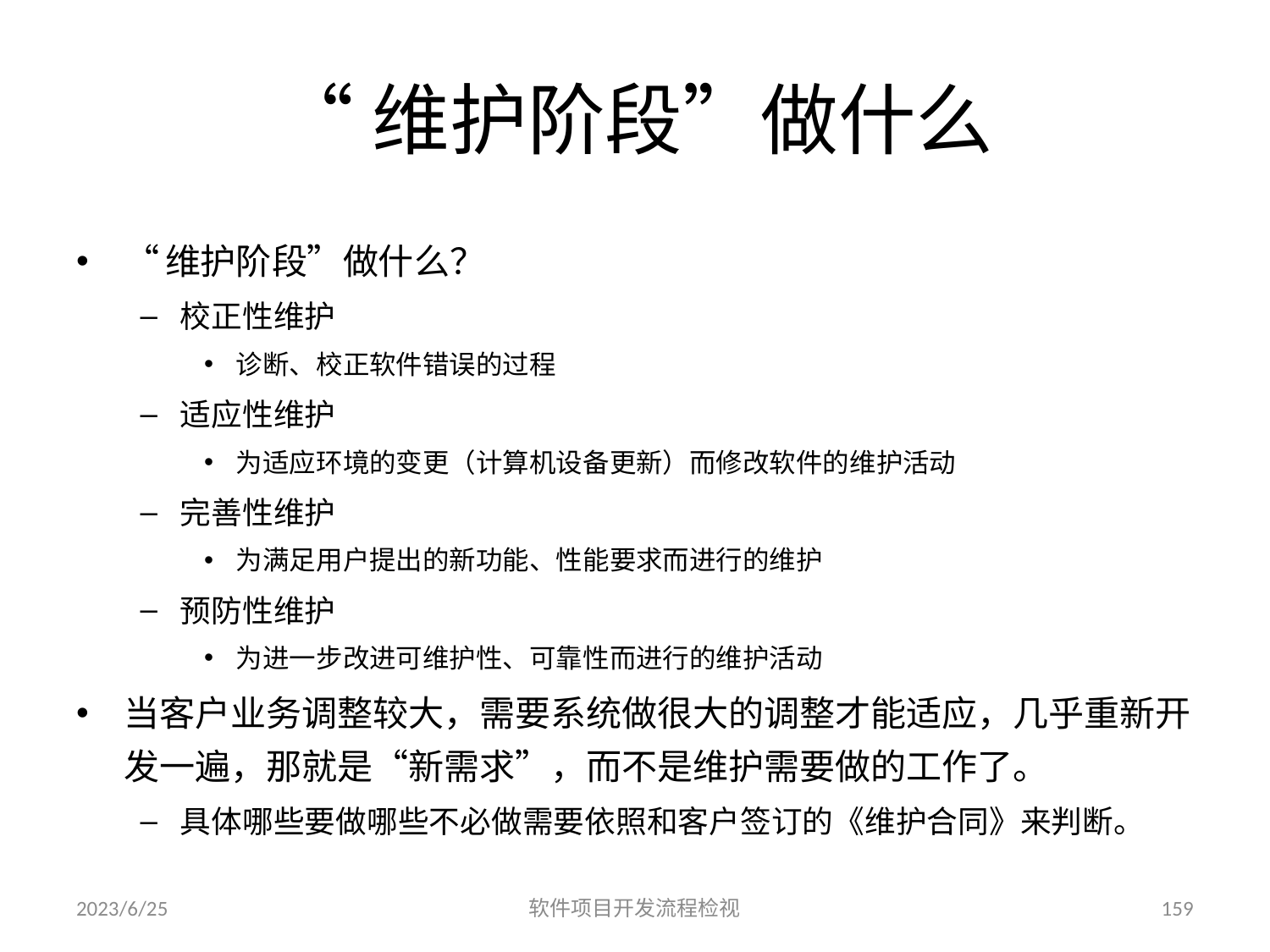

# “维护阶段”做什么
“维护阶段”做什么？
校正性维护
诊断、校正软件错误的过程
适应性维护
为适应环境的变更（计算机设备更新）而修改软件的维护活动
完善性维护
为满足用户提出的新功能、性能要求而进行的维护
预防性维护
为进一步改进可维护性、可靠性而进行的维护活动
当客户业务调整较大，需要系统做很大的调整才能适应，几乎重新开发一遍，那就是“新需求”，而不是维护需要做的工作了。
具体哪些要做哪些不必做需要依照和客户签订的《维护合同》来判断。

2023/6/25
软件项目开发流程检视
159